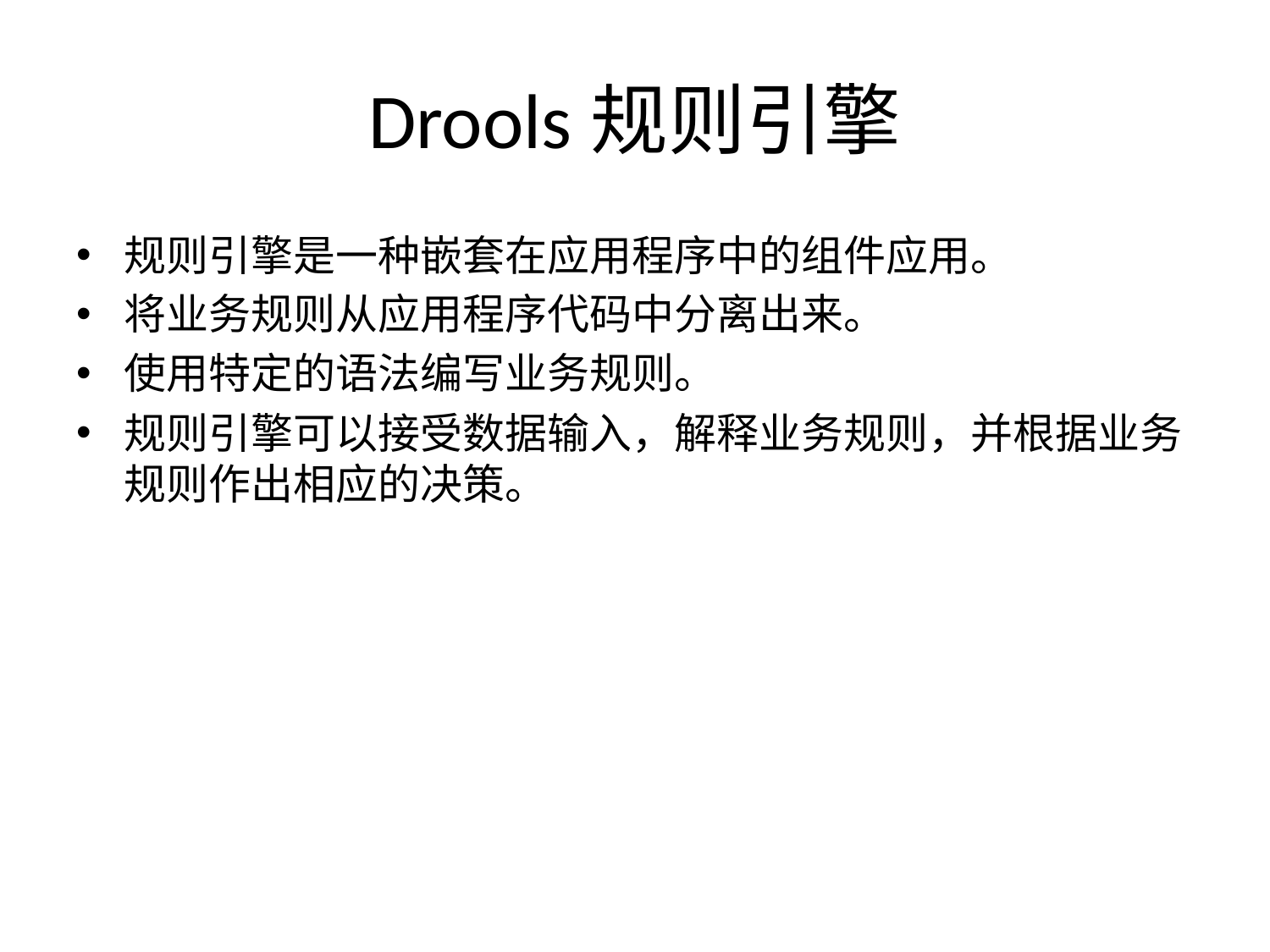

# Drools规则引擎
规则引擎是一种嵌套在应用程序中的组件应用。
将业务规则从应用程序代码中分离出来。
使用特定的语法编写业务规则。
规则引擎可以接受数据输入，解释业务规则，并根据业务规则作出相应的决策。